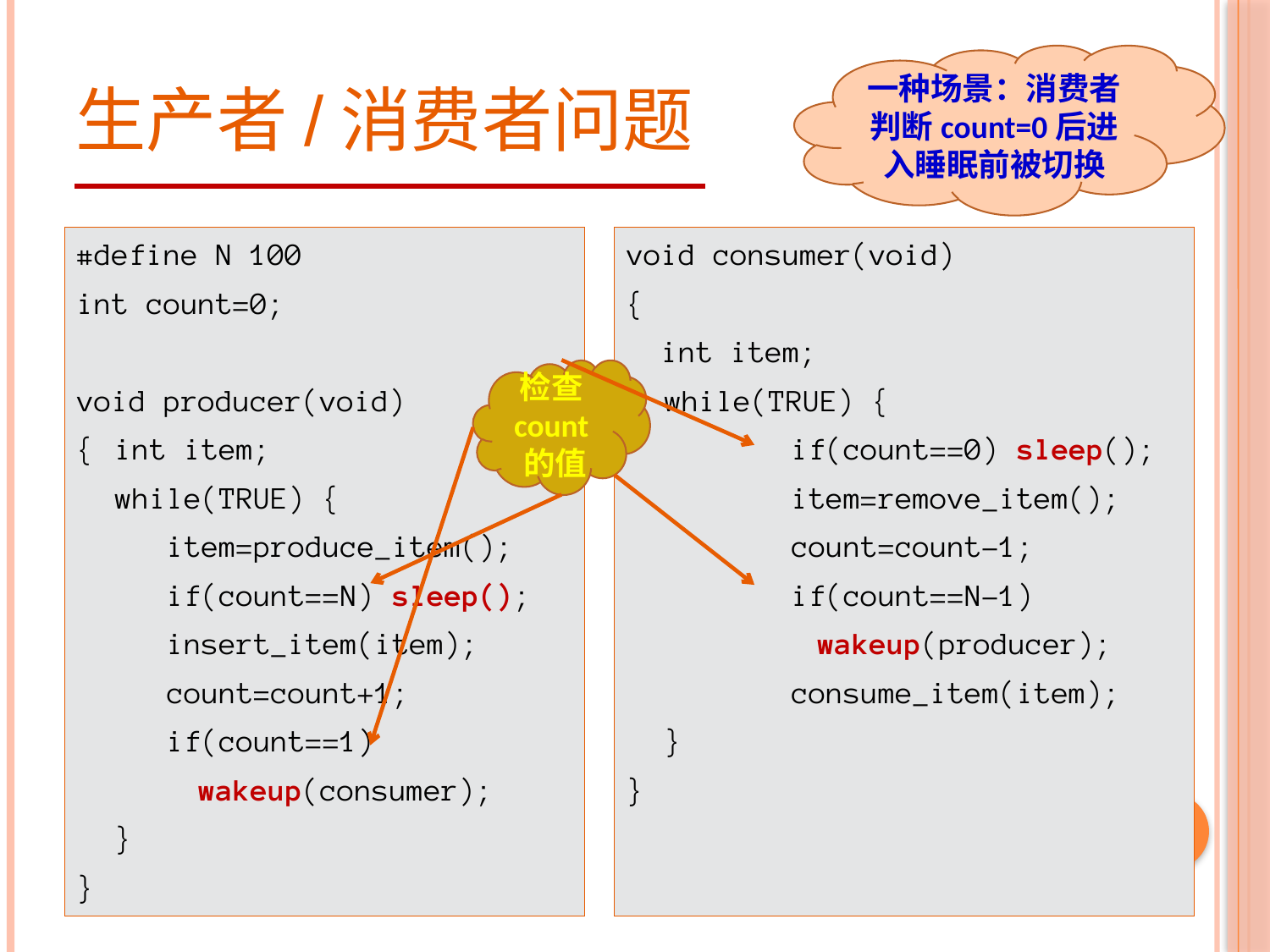

# 生产者/消费者问题
一种场景：消费者判断count=0后进入睡眠前被切换
#define N 100
int count=0;

void producer(void)
{	int item;
	while(TRUE) {
	   item=produce_item();
	   if(count==N) sleep();
	   insert_item(item);
	   count=count+1;
	   if(count==1)
       wakeup(consumer);
	}
}
void consumer(void)
{
  int item;
	while(TRUE) {
		if(count==0) sleep();
		item=remove_item();
		count=count-1;
		if(count==N-1)
           wakeup(producer);
		consume_item(item);
	}
}
检查count的值